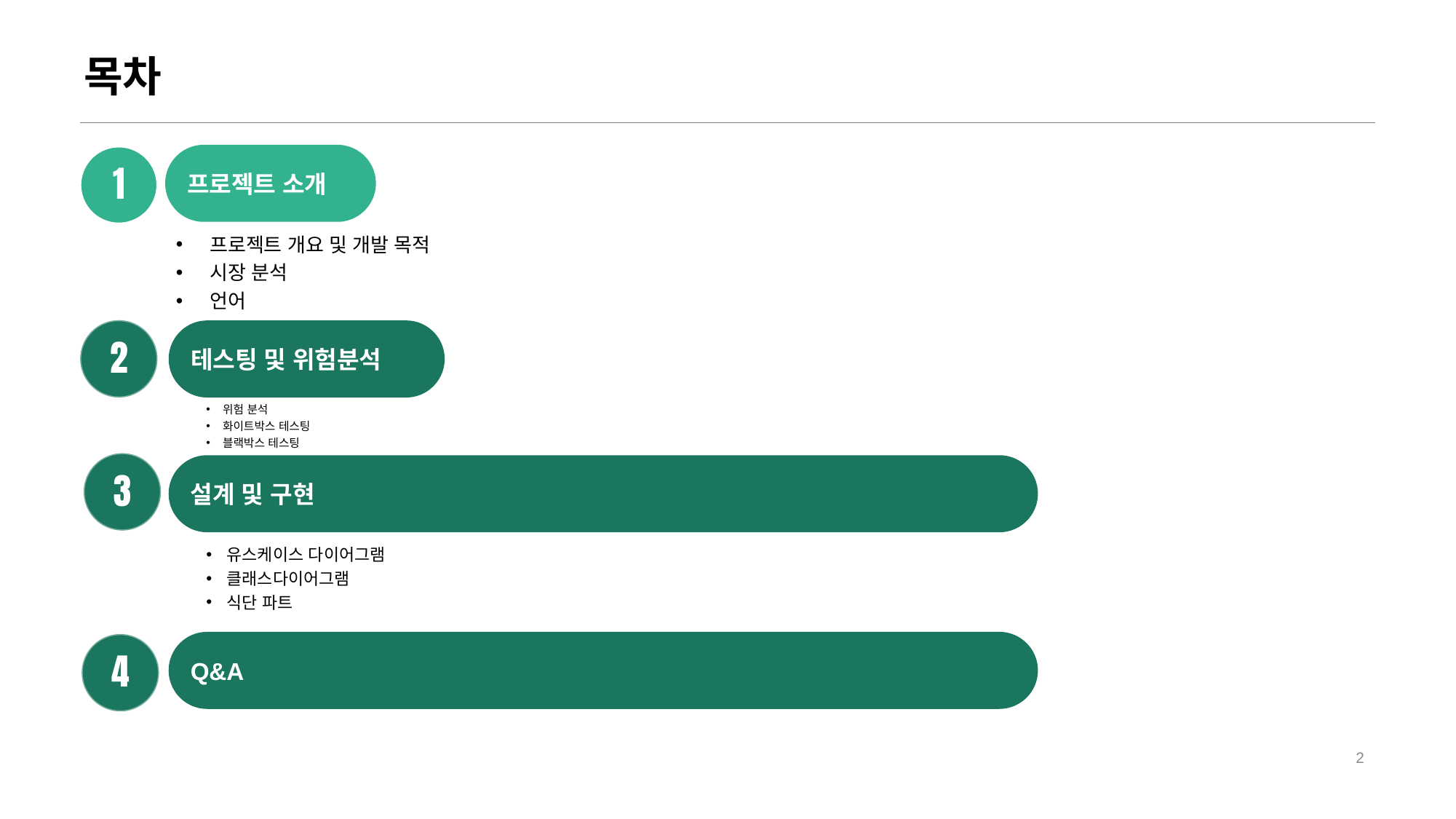

# 목차
프로젝트 소개
1
프로젝트 개요 및 개발 목적
시장 분석
언어
2
테스팅 및 위험분석
위험 분석
화이트박스 테스팅
블랙박스 테스팅
3
설계 및 구현
Q&A
4
유스케이스 다이어그램
클래스다이어그램
식단 파트

2